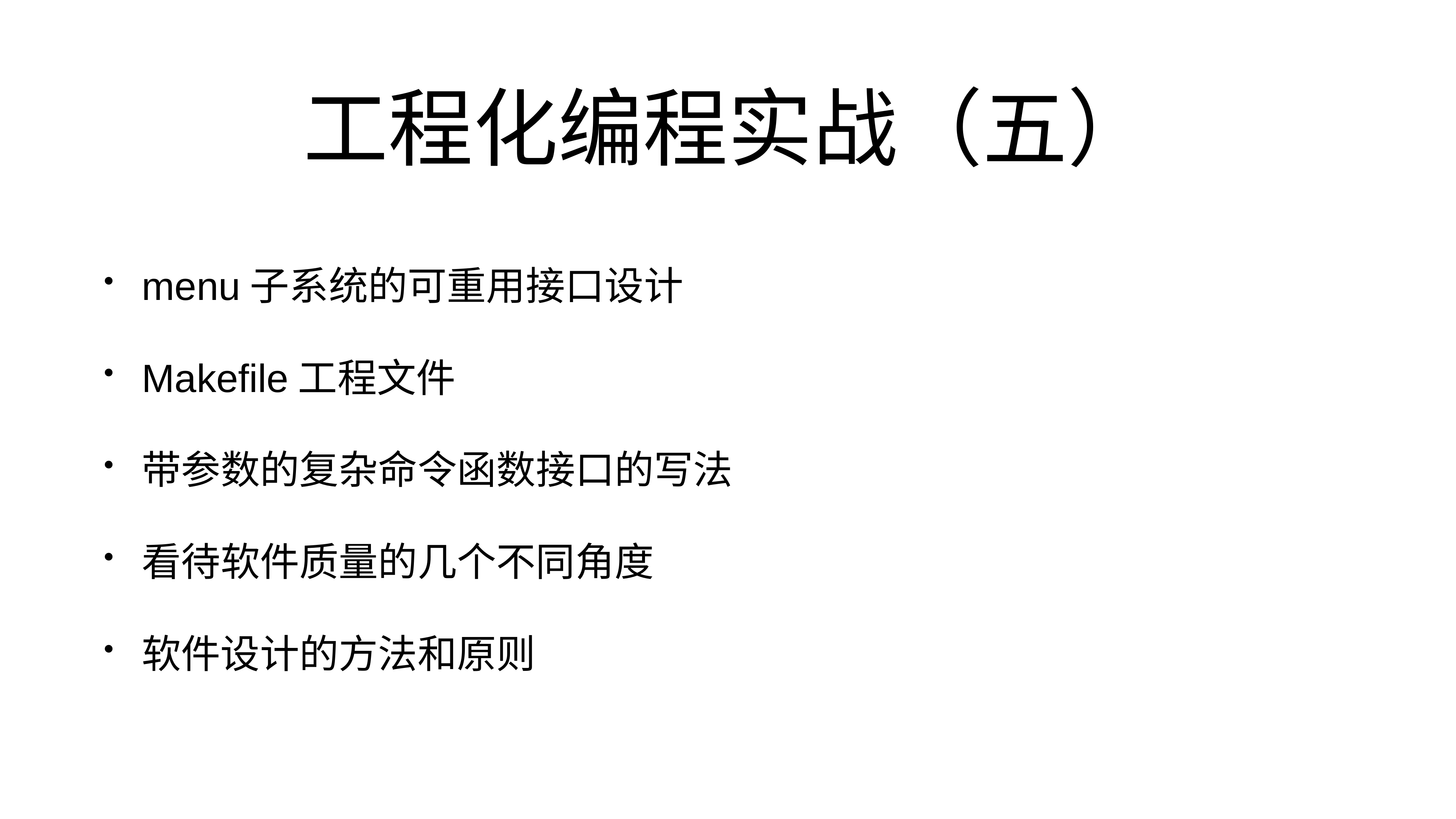

# 工程化编程实战（五）
menu子系统的可重用接口设计
Makefile工程文件
带参数的复杂命令函数接口的写法
看待软件质量的几个不同角度
软件设计的方法和原则